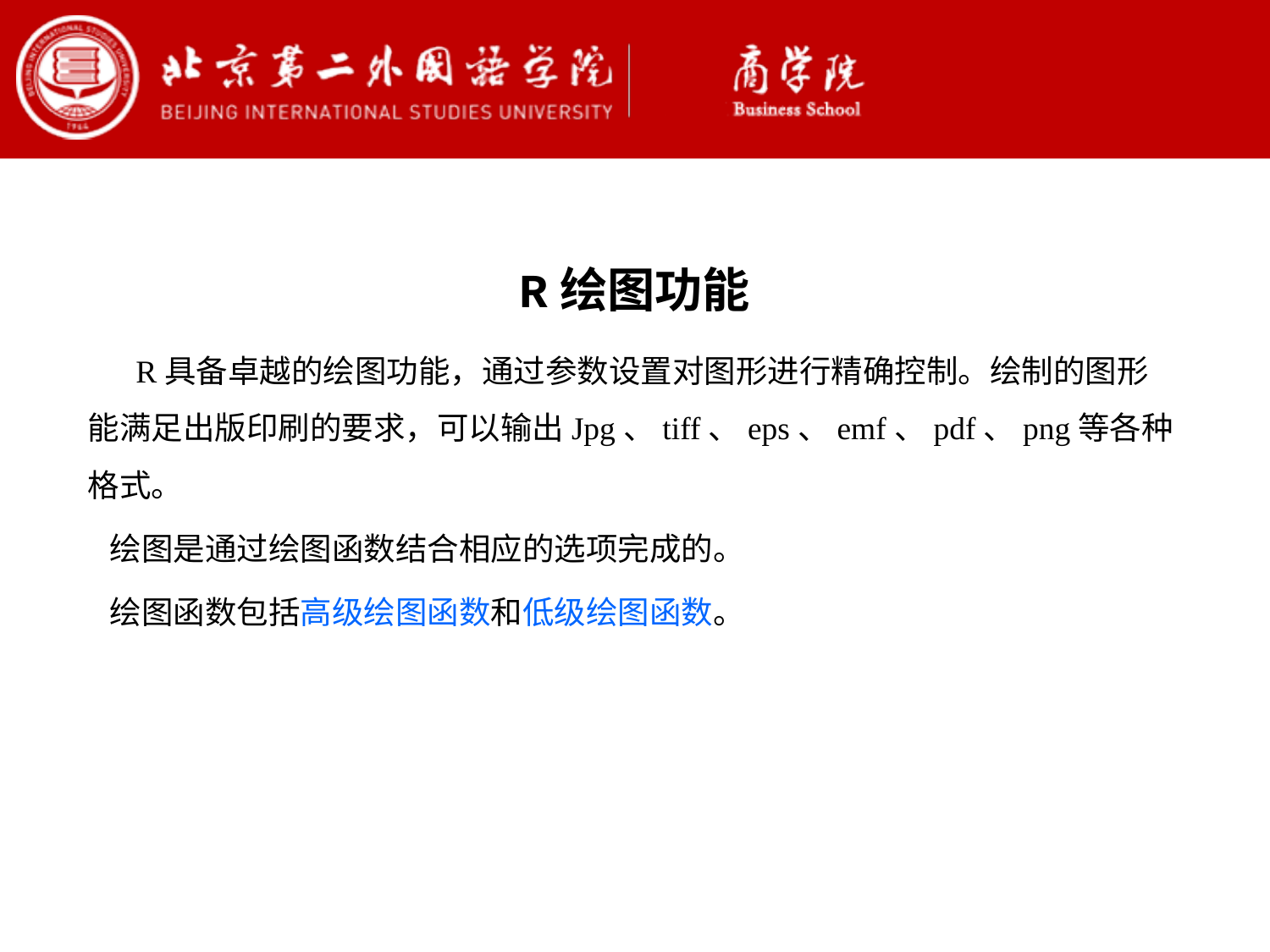

R绘图功能
      R具备卓越的绘图功能，通过参数设置对图形进行精确控制。绘制的图形能满足出版印刷的要求，可以输出Jpg、tiff、eps、emf、pdf、png等各种格式。
  绘图是通过绘图函数结合相应的选项完成的。
  绘图函数包括高级绘图函数和低级绘图函数。